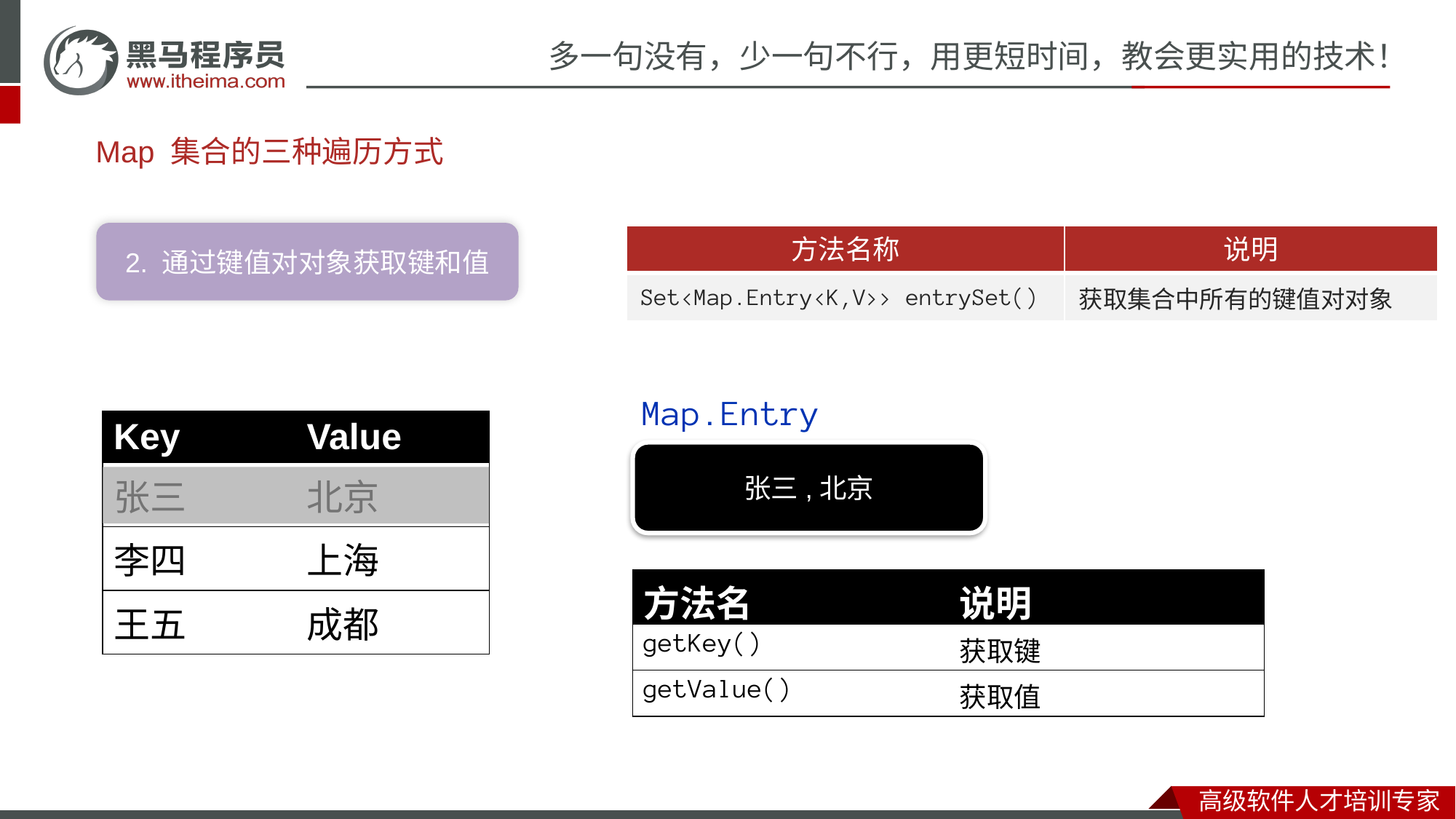

# Map 集合的三种遍历方式
2. 通过键值对对象获取键和值
| 方法名称 | 说明 |
| --- | --- |
| Set<Map.Entry<K,V>> entrySet() | 获取集合中所有的键值对对象 |
Map.Entry
| Key | Value |
| --- | --- |
| 张三 | 北京 |
| 李四 | 上海 |
| 王五 | 成都 |
张三,北京

| 方法名 | 说明 |
| --- | --- |
| getKey() | 获取键 |
| getValue() | 获取值 |